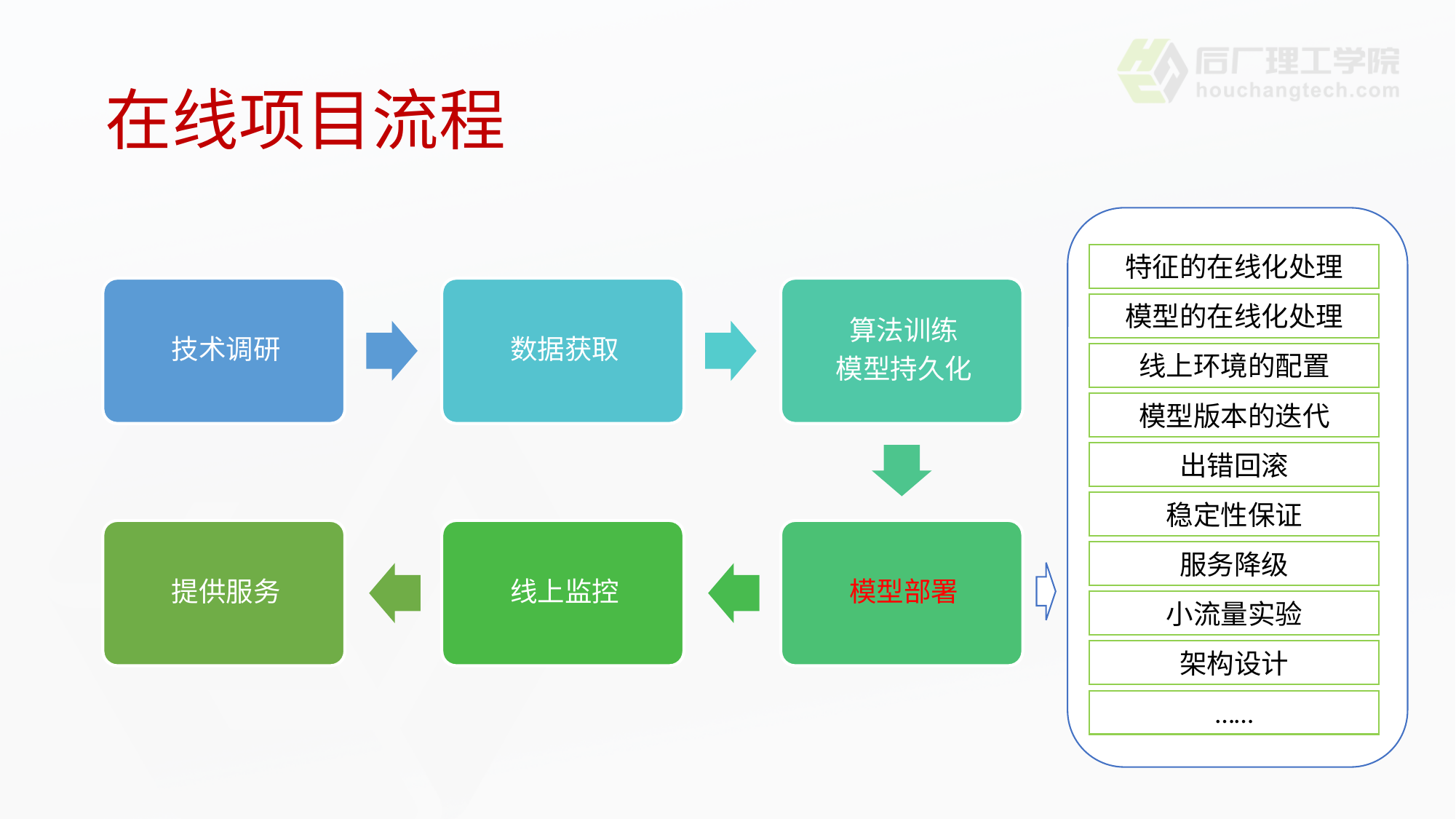

# 在线项目流程

特征的在线化处理
技术调研

数据获取

算法训练
模型持久化

模型部署

线上监控

提供服务
模型的在线化处理
线上环境的配置
模型版本的迭代
出错回滚
稳定性保证
服务降级

小流量实验
架构设计
……